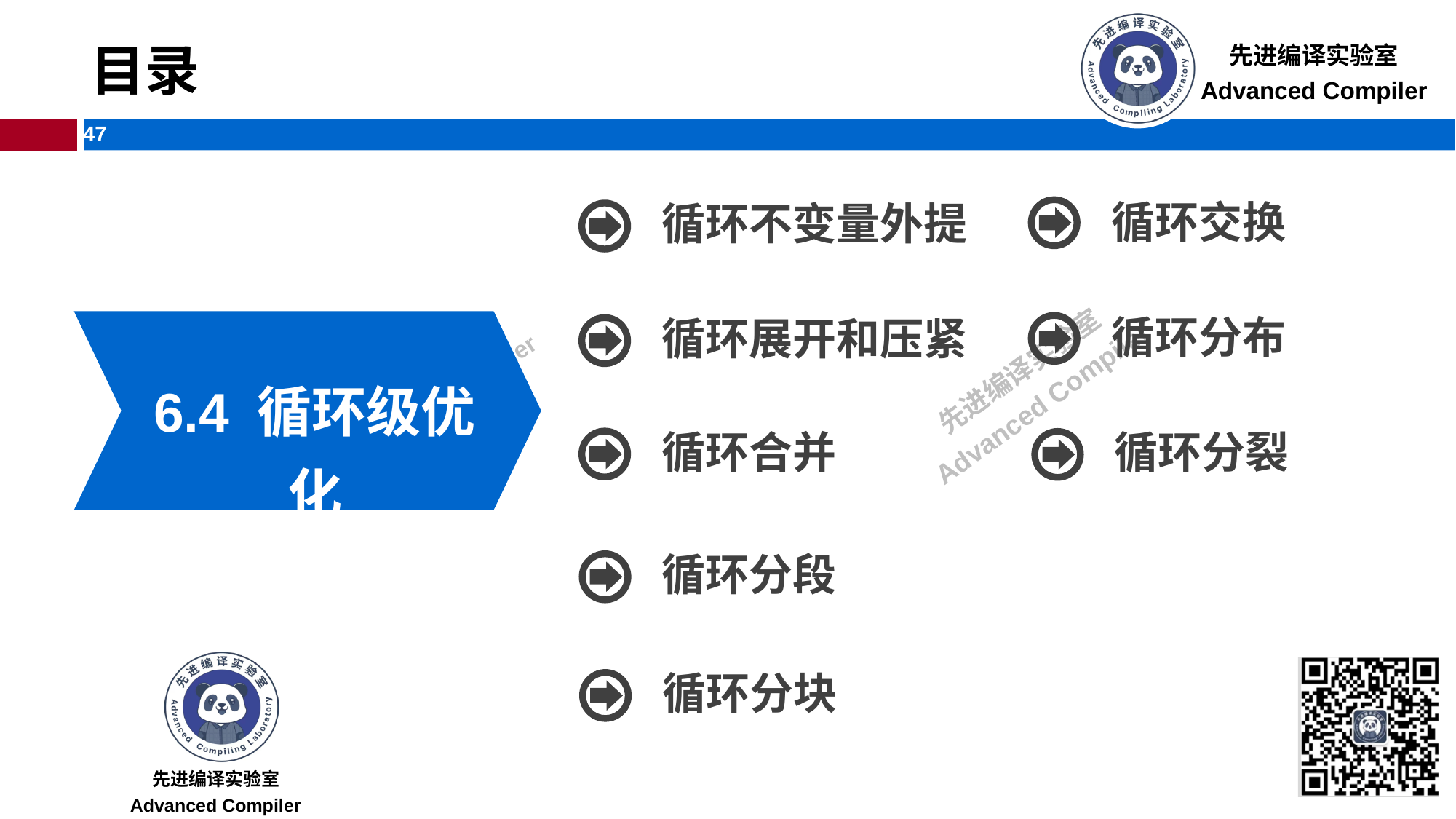

# 目录
循环交换
循环不变量外提

循环分布
循环展开和压紧

6.4 循环级优化
循环合并
循环分裂

循环分段

循环分块